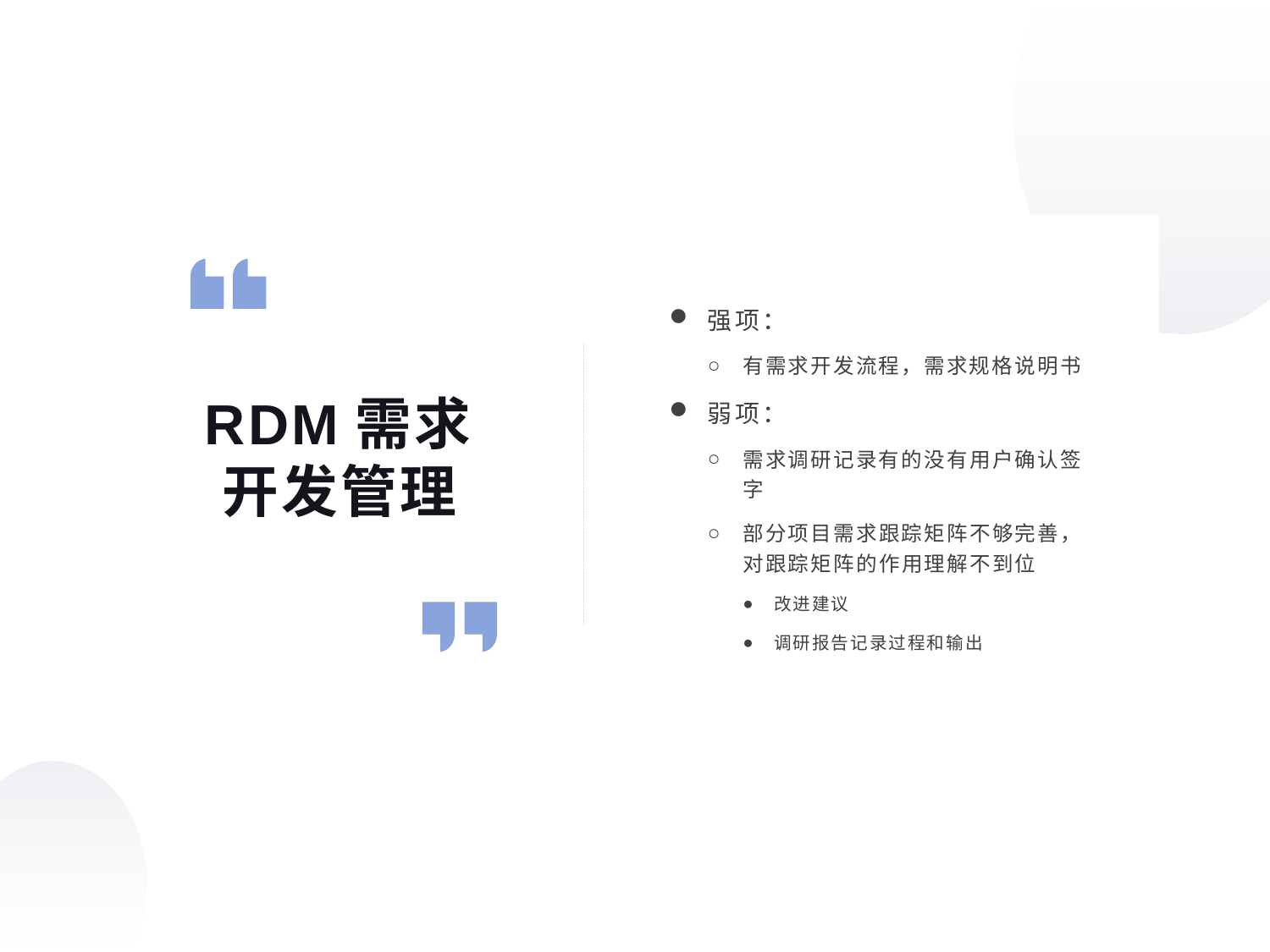

强项：
有需求开发流程，需求规格说明书
弱项：
需求调研记录有的没有用户确认签字
部分项目需求跟踪矩阵不够完善，对跟踪矩阵的作用理解不到位
改进建议
调研报告记录过程和输出
RDM需求开发管理